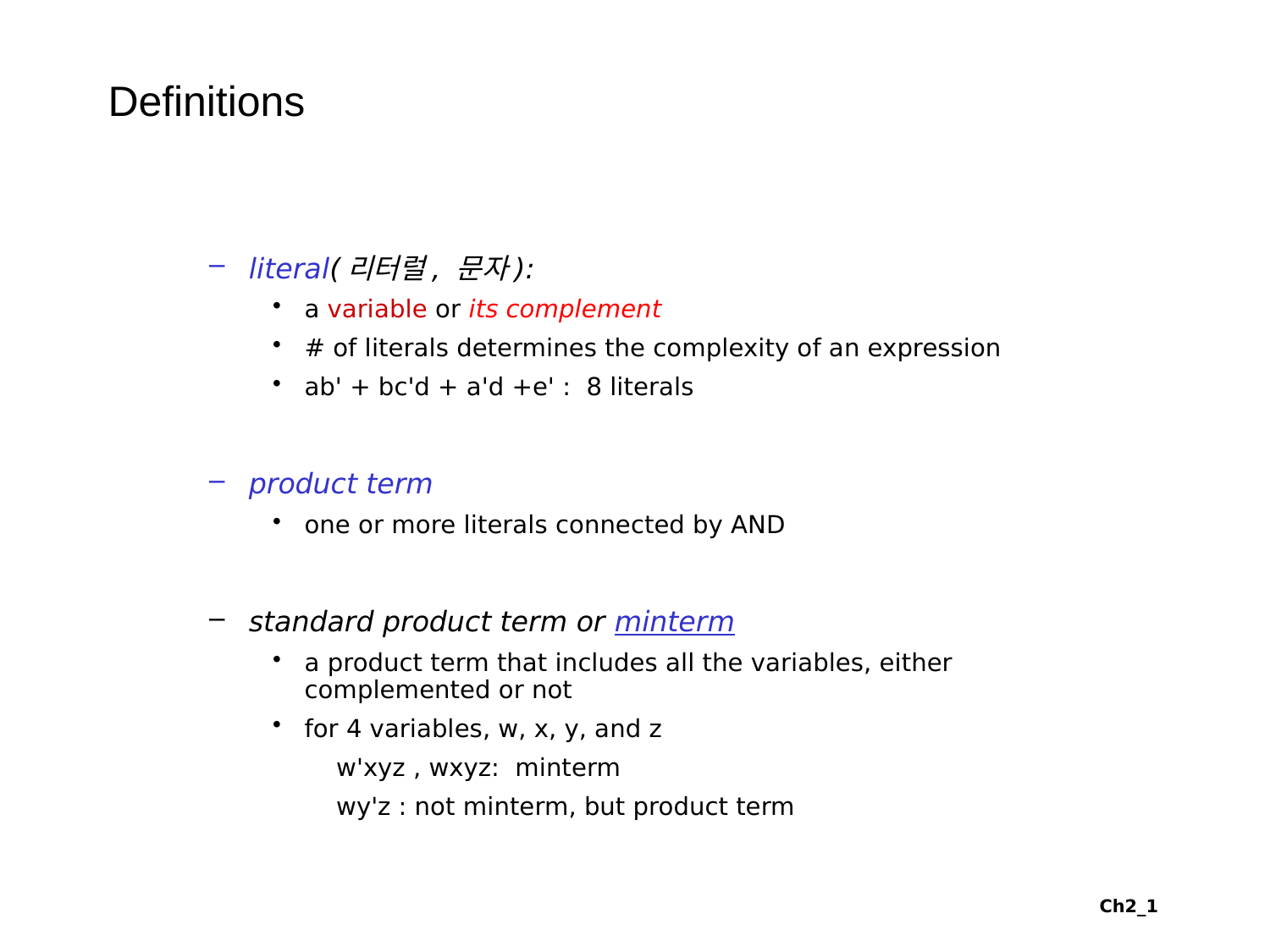

# Definitions

literal(리터럴, 문자):
a variable or its complement
# of literals determines the complexity of an expression
ab' + bc'd + a'd +e' :  8 literals

product term
one or more literals connected by AND

standard product term or minterm
a product term that includes all the variables, either complemented or not
for 4 variables, w, x, y, and z
w'xyz , wxyz:  minterm
wy'z : not minterm, but product term
Ch2_1